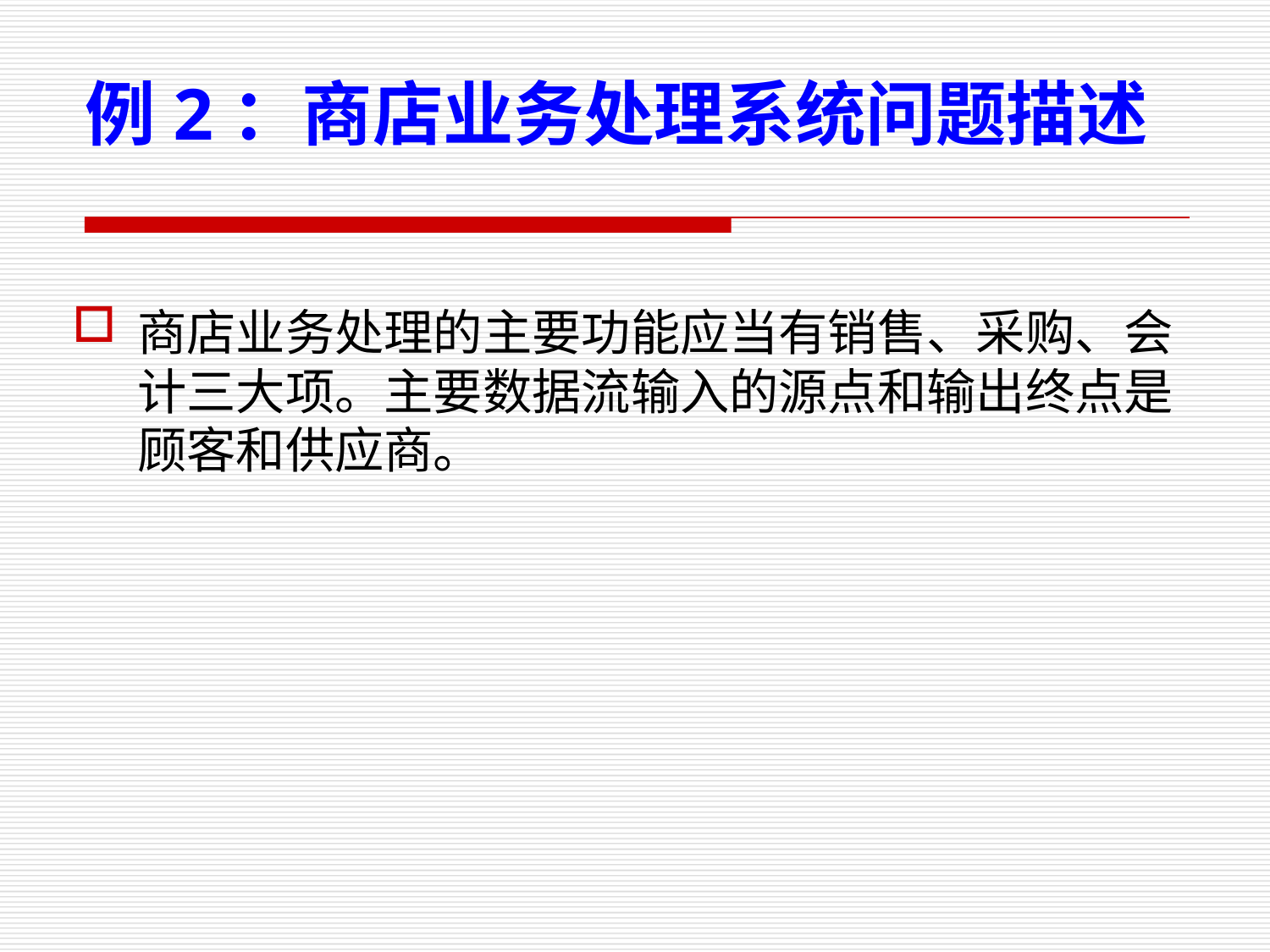

例2：商店业务处理系统问题描述
商店业务处理的主要功能应当有销售、采购、会计三大项。主要数据流输入的源点和输出终点是顾客和供应商。